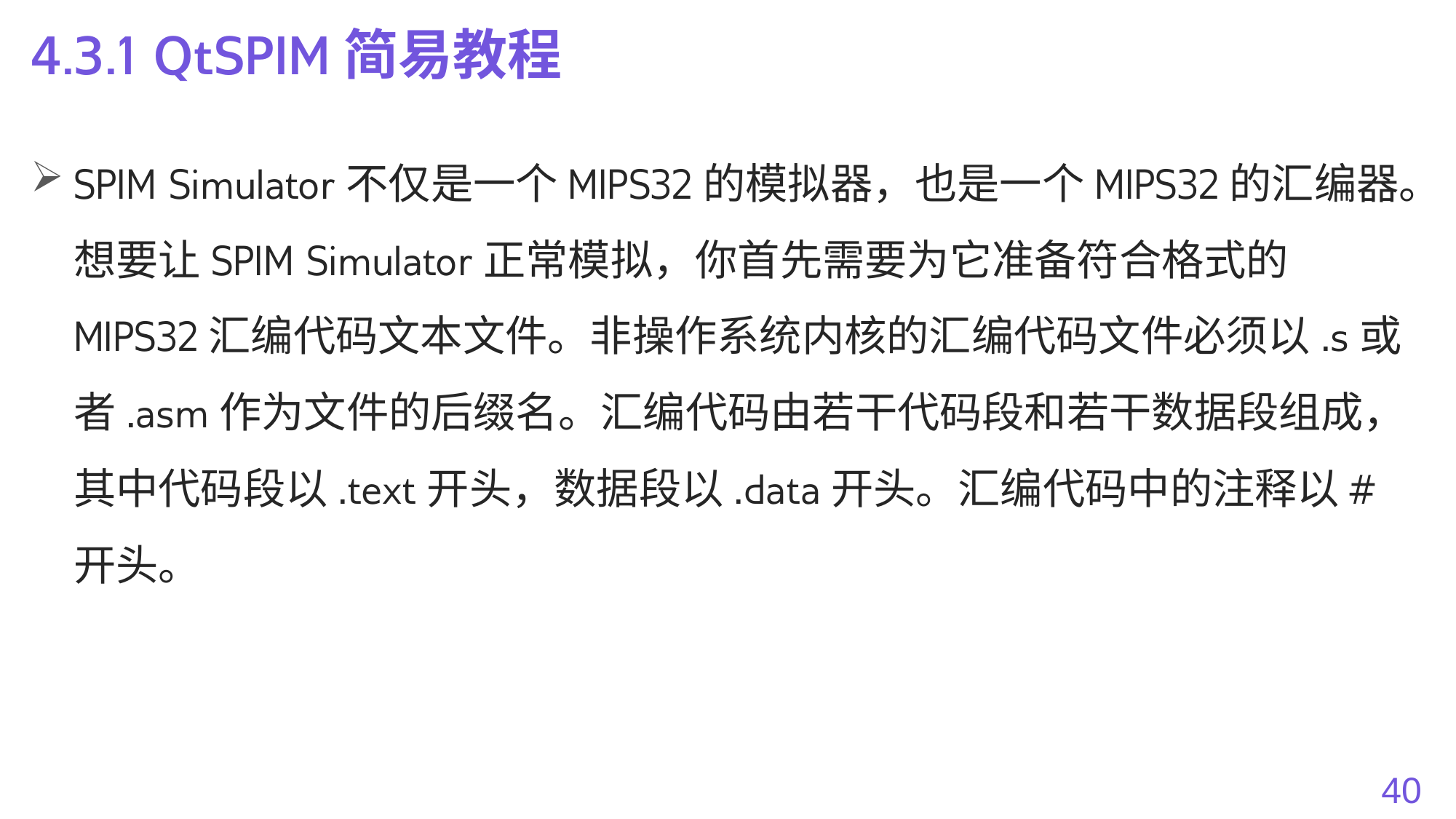

# 4.3.1 QtSPIM简易教程
SPIM Simulator不仅是一个MIPS32的模拟器，也是一个MIPS32的汇编器。想要让SPIM Simulator正常模拟，你首先需要为它准备符合格式的MIPS32汇编代码文本文件。非操作系统内核的汇编代码文件必须以.s或者.asm作为文件的后缀名。汇编代码由若干代码段和若干数据段组成，其中代码段以.text开头，数据段以.data开头。汇编代码中的注释以#开头。
40